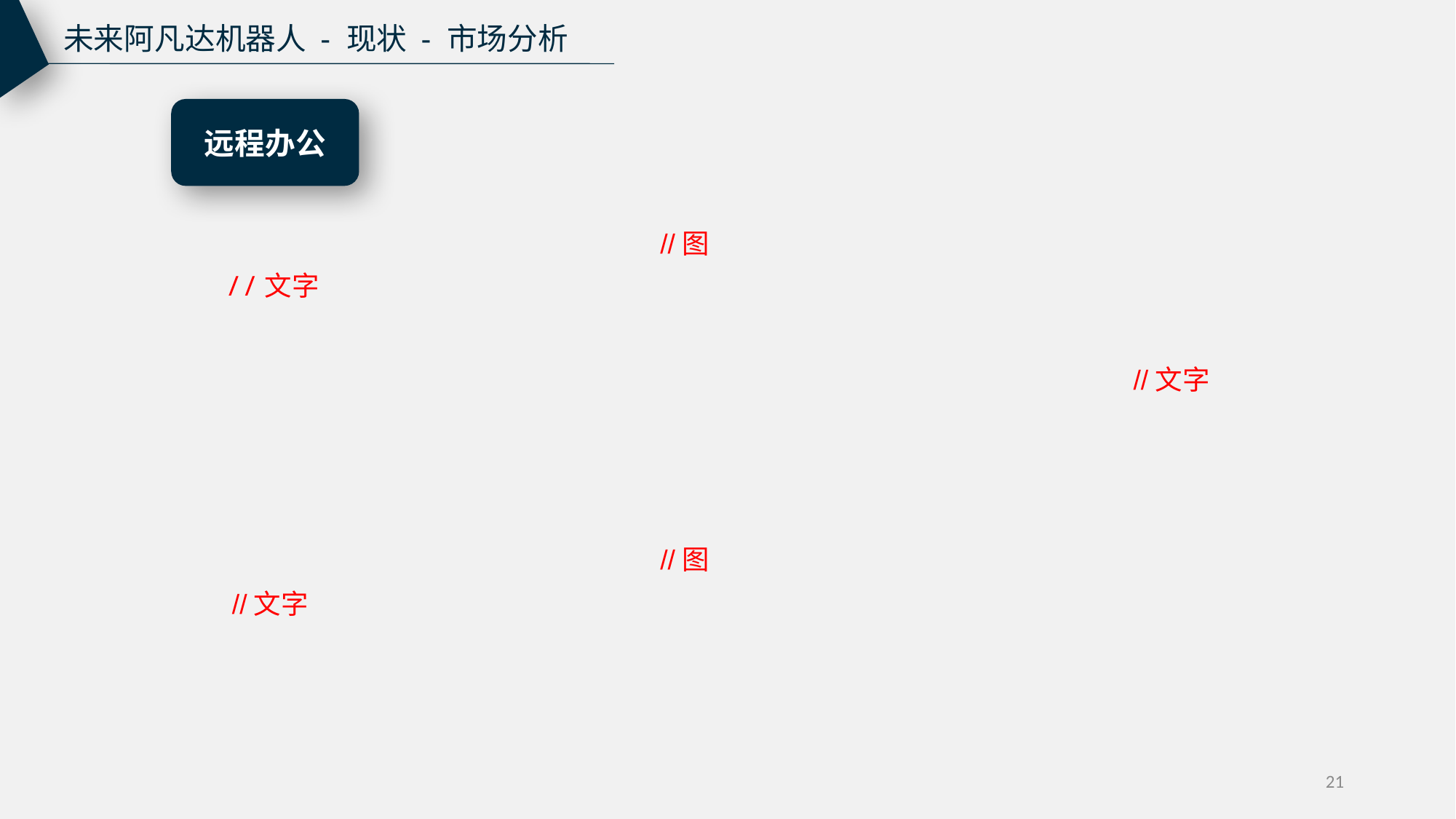

未来阿凡达机器人 - 现状 - 市场分析

远程办公
//图
//文字
//文字

//图
//文字
21